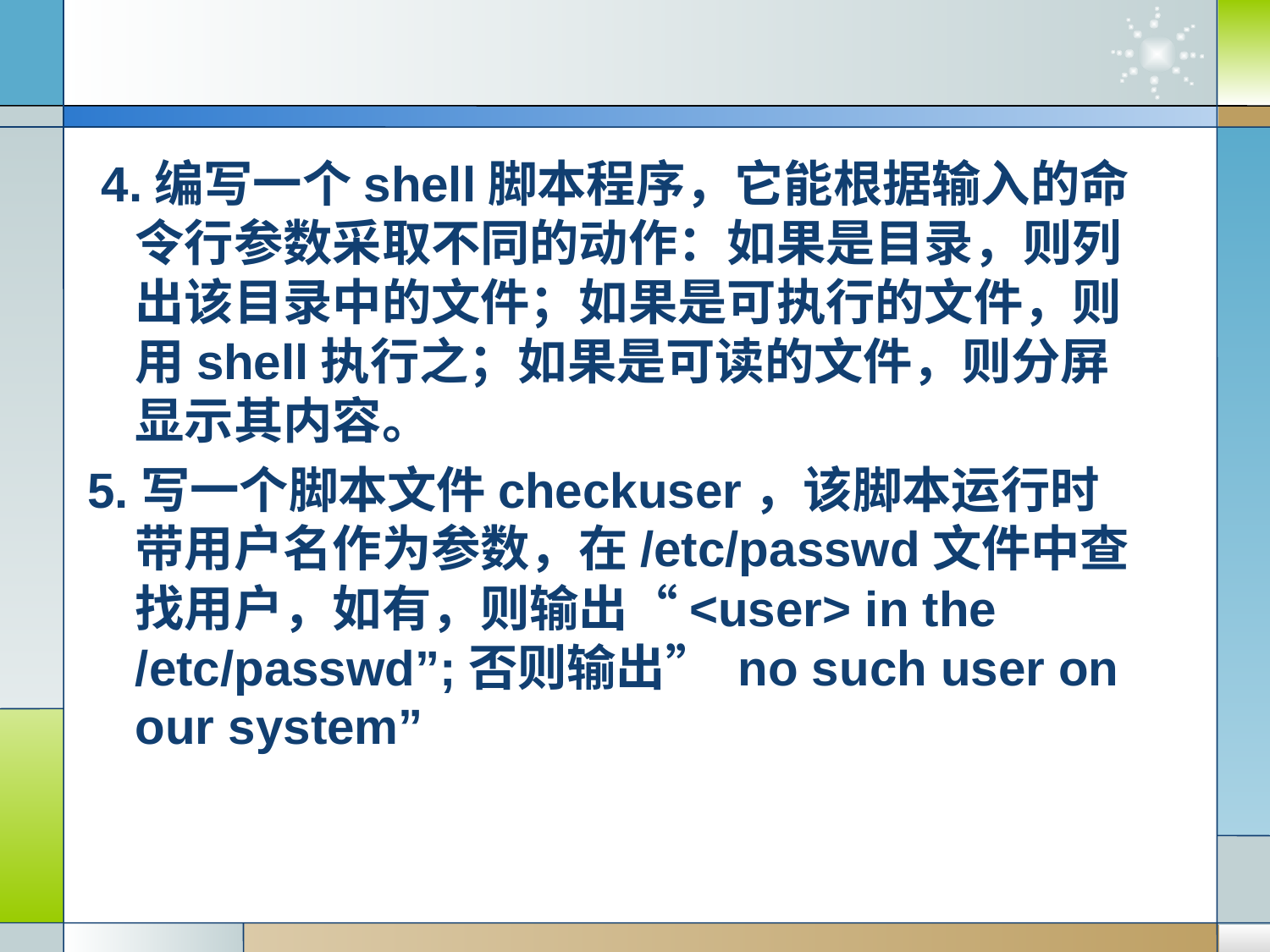

4.编写一个shell脚本程序，它能根据输入的命令行参数采取不同的动作：如果是目录，则列出该目录中的文件；如果是可执行的文件，则用shell执行之；如果是可读的文件，则分屏显示其内容。
5.写一个脚本文件checkuser，该脚本运行时带用户名作为参数，在/etc/passwd文件中查找用户，如有，则输出“<user> in the /etc/passwd”;否则输出” no such user on our system”
# 118